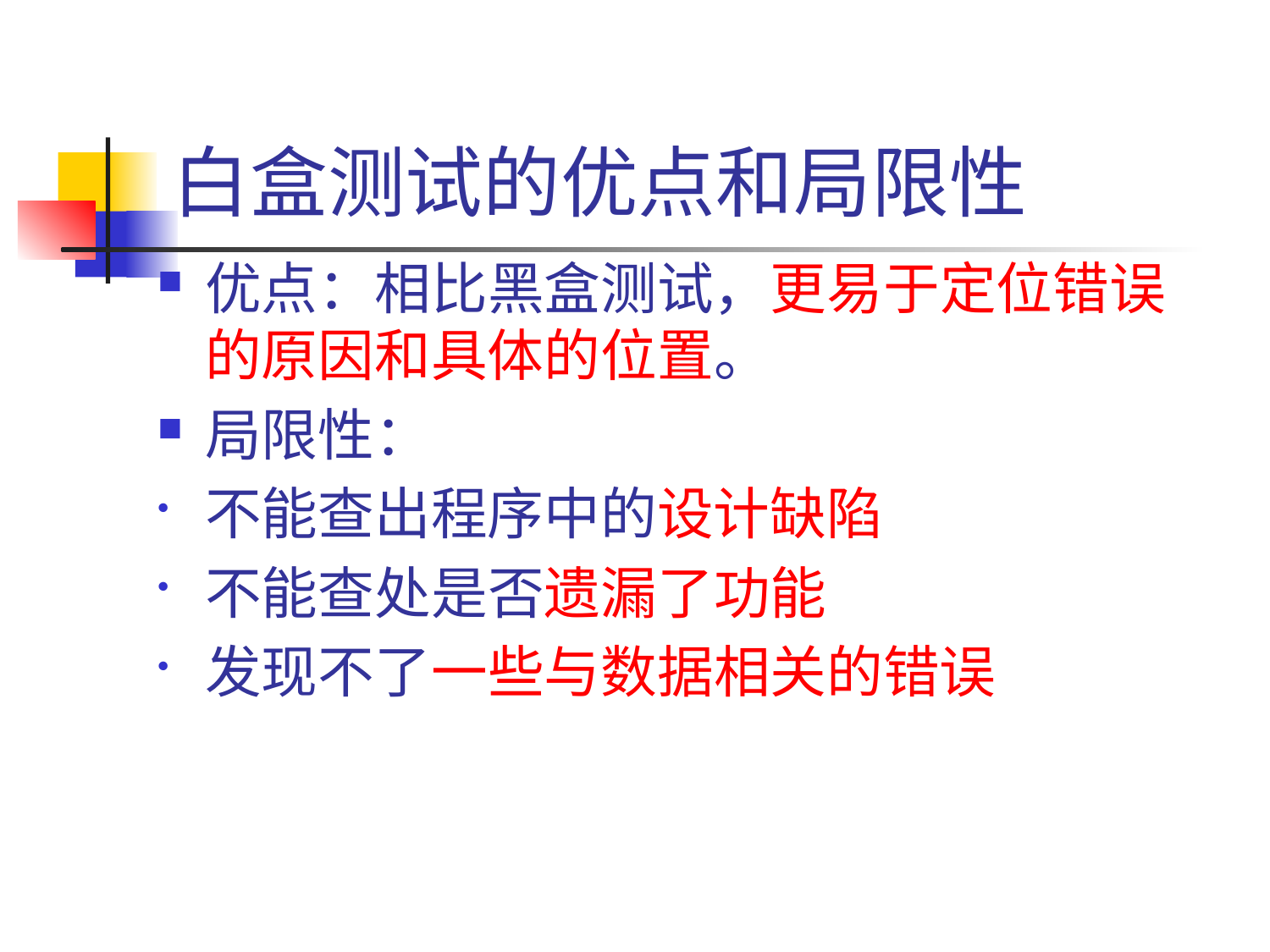

# 白盒测试的优点和局限性
优点：相比黑盒测试，更易于定位错误的原因和具体的位置。
局限性：
不能查出程序中的设计缺陷
不能查处是否遗漏了功能
发现不了一些与数据相关的错误